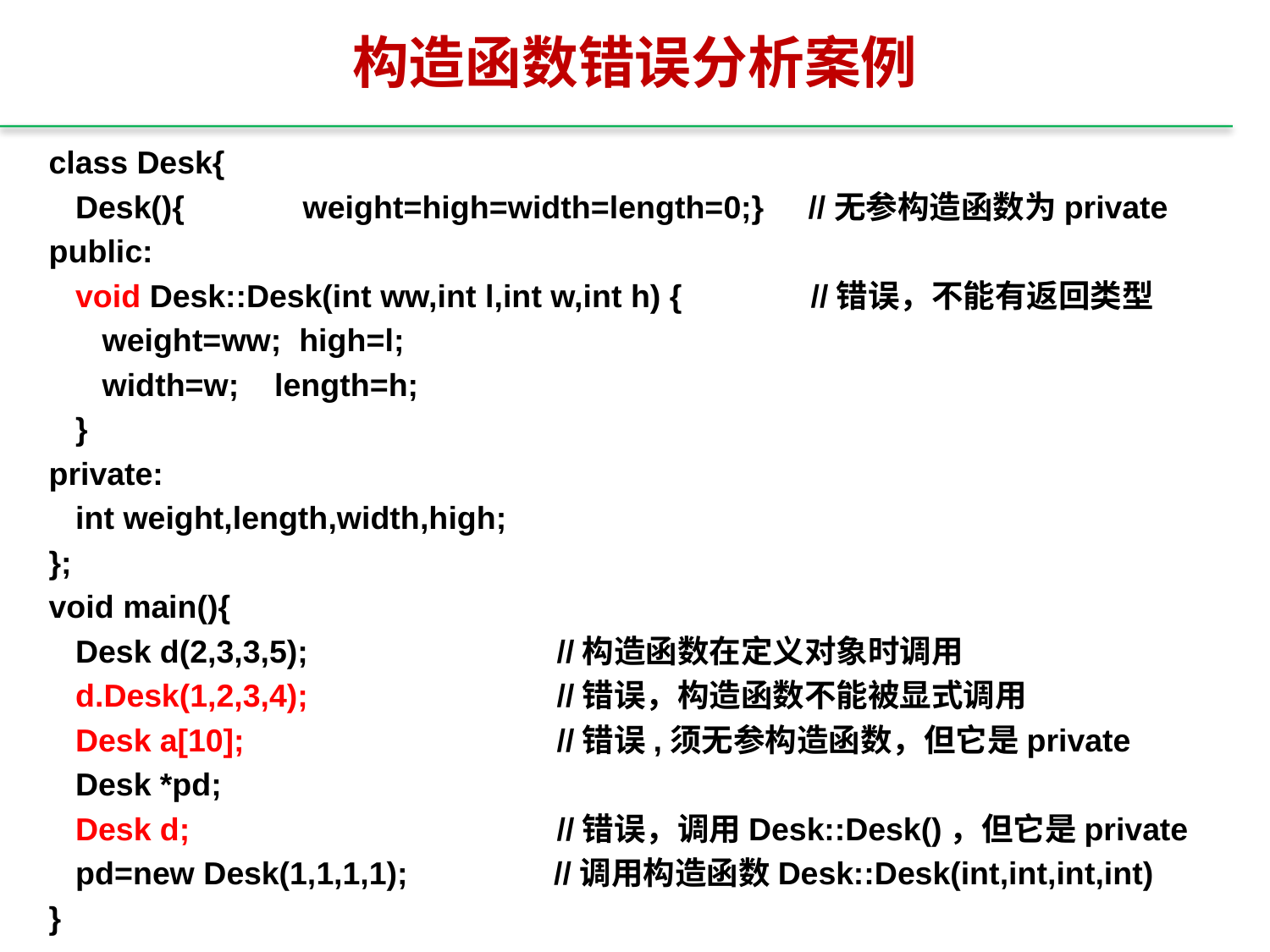

# 构造函数错误分析案例
class Desk{
   Desk(){	weight=high=width=length=0;}     //无参构造函数为private
public:
   void Desk::Desk(int ww,int l,int w,int h) { 	//错误，不能有返回类型
      weight=ww;  high=l;
      width=w;    length=h;
   }
private:
   int weight,length,width,high;
};
void main(){
   Desk d(2,3,3,5);		//构造函数在定义对象时调用
   d.Desk(1,2,3,4);		//错误，构造函数不能被显式调用
   Desk a[10];			//错误,须无参构造函数，但它是private
   Desk *pd;
   Desk d;			//错误，调用Desk::Desk()，但它是private
   pd=new Desk(1,1,1,1);	              //调用构造函数Desk::Desk(int,int,int,int)
}